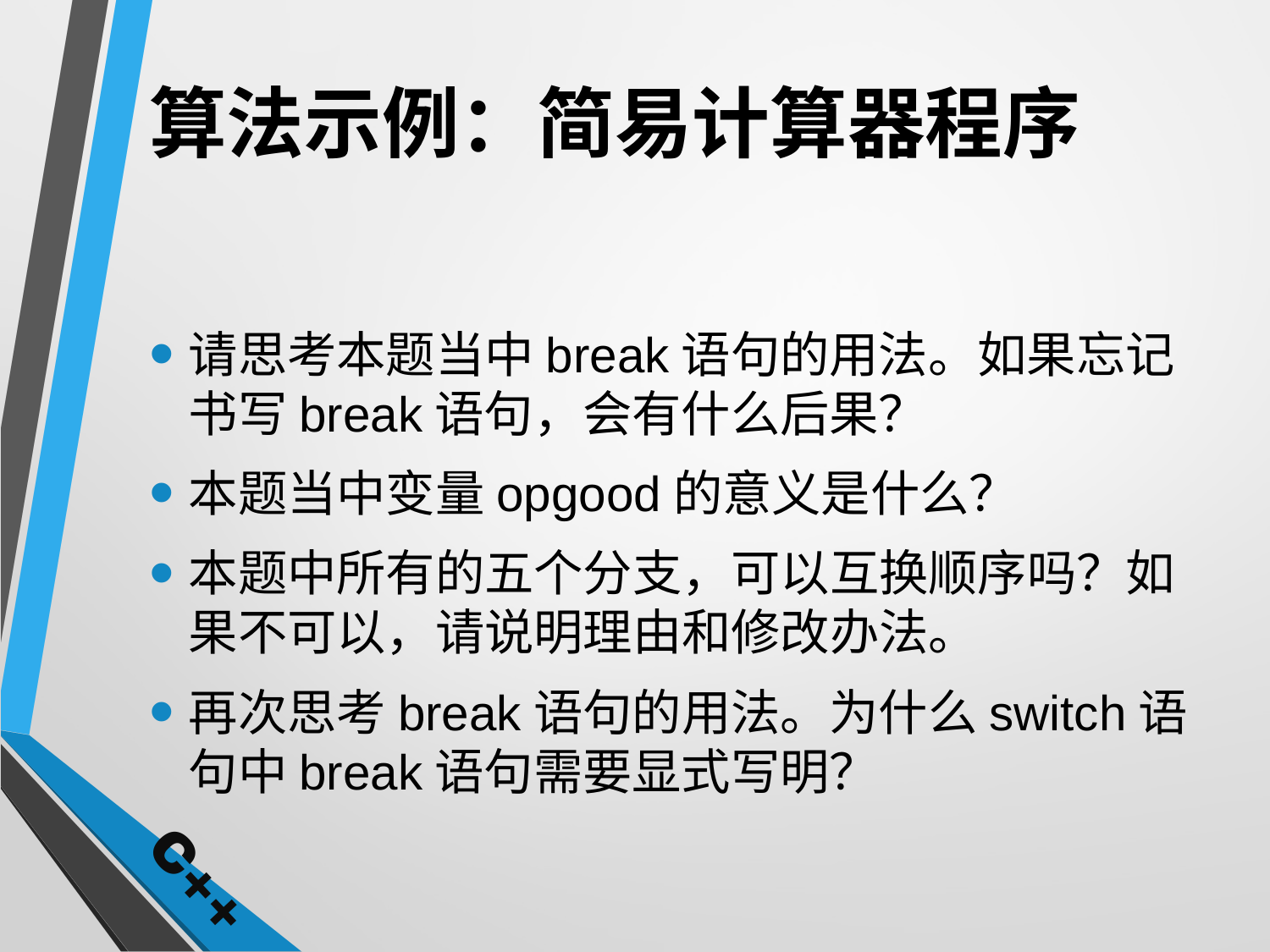

# 算法示例：简易计算器程序
请思考本题当中break语句的用法。如果忘记书写break语句，会有什么后果？
本题当中变量opgood的意义是什么？
本题中所有的五个分支，可以互换顺序吗？如果不可以，请说明理由和修改办法。
再次思考break语句的用法。为什么switch语句中break语句需要显式写明？